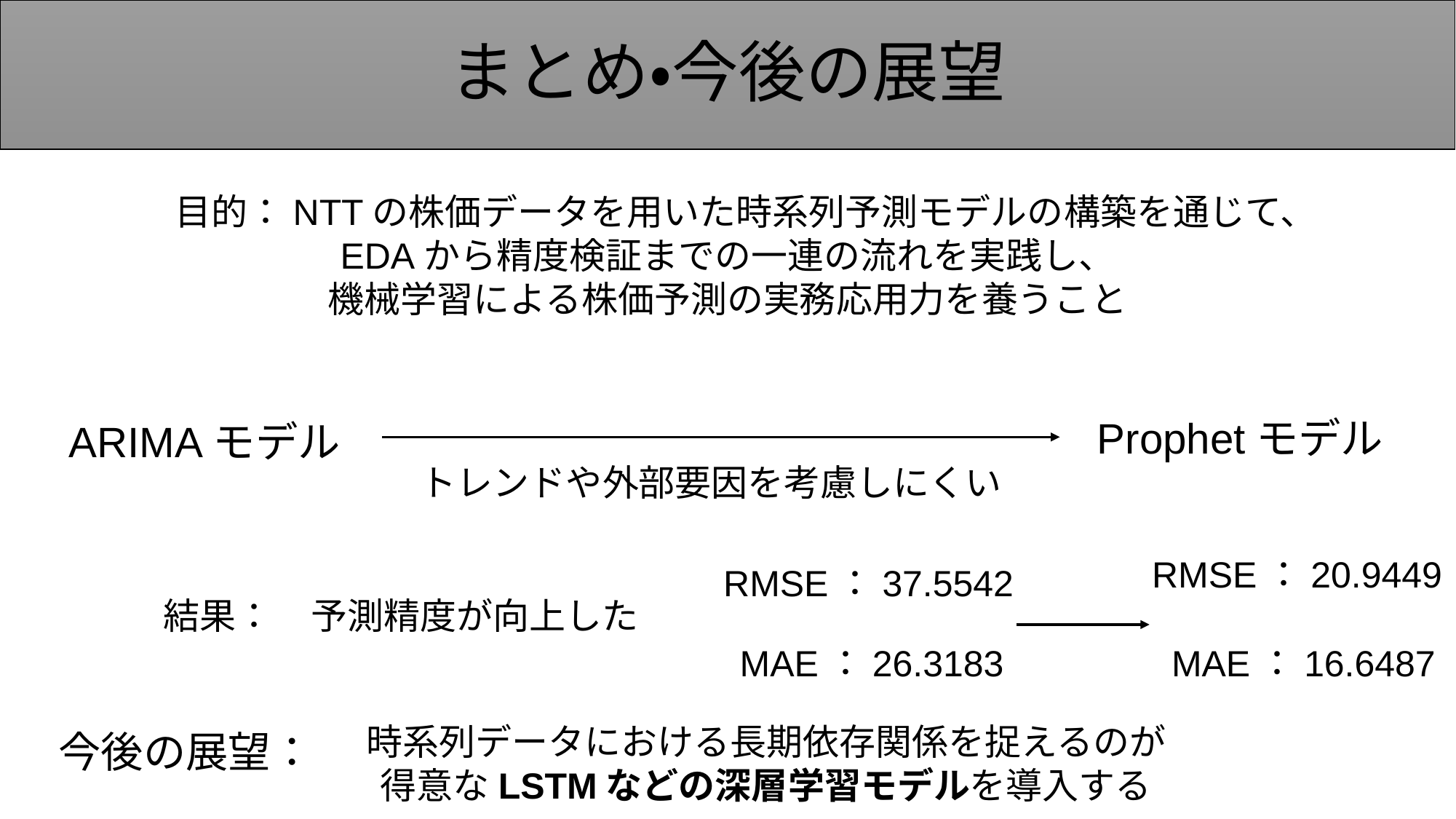

# まとめ・今後の展望
目的：NTTの株価データを用いた時系列予測モデルの構築を通じて、
EDAから精度検証までの一連の流れを実践し、
機械学習による株価予測の実務応用力を養うこと
Prophetモデル
ARIMAモデル
トレンドや外部要因を考慮しにくい
RMSE：20.9449
RMSE：37.5542
結果：
予測精度が向上した
MAE：26.3183
MAE：16.6487
時系列データにおける長期依存関係を捉えるのが
得意なLSTMなどの深層学習モデルを導入する
今後の展望：